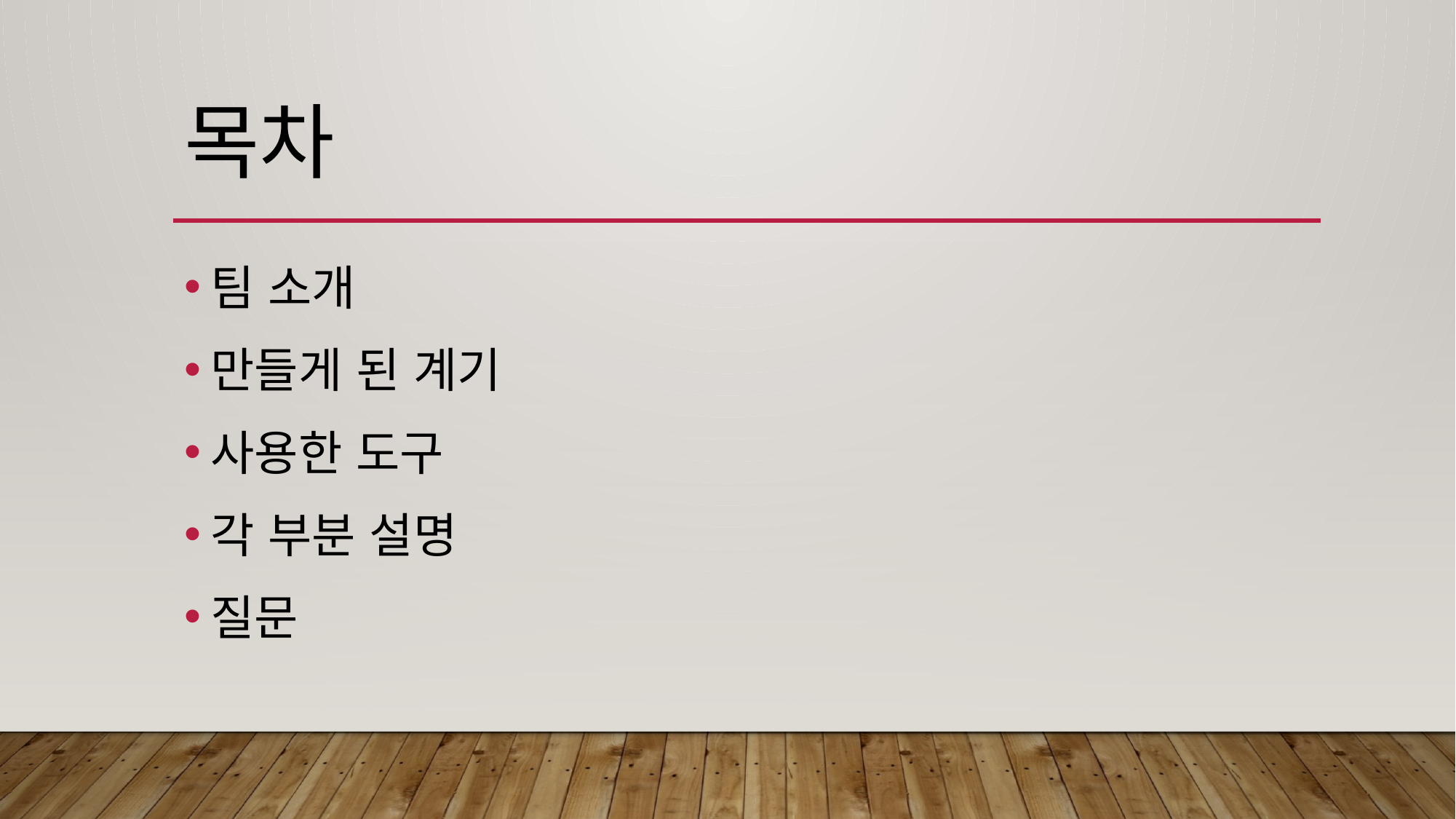

# 목차
팀 소개
만들게 된 계기
사용한 도구
각 부분 설명
질문